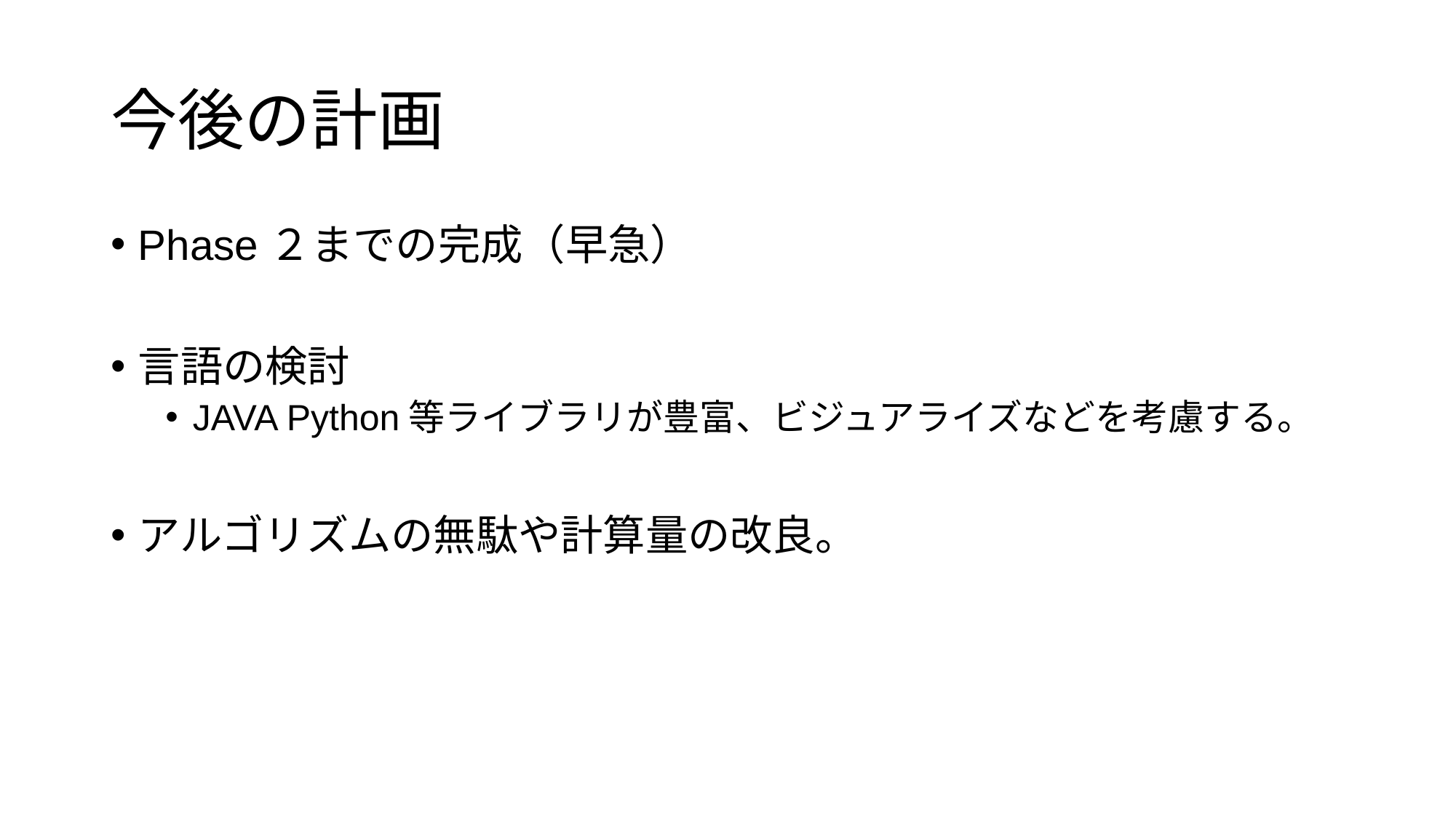

# 今後の計画
Phase２までの完成（早急）

言語の検討
JAVA Python等ライブラリが豊富、ビジュアライズなどを考慮する。

アルゴリズムの無駄や計算量の改良。